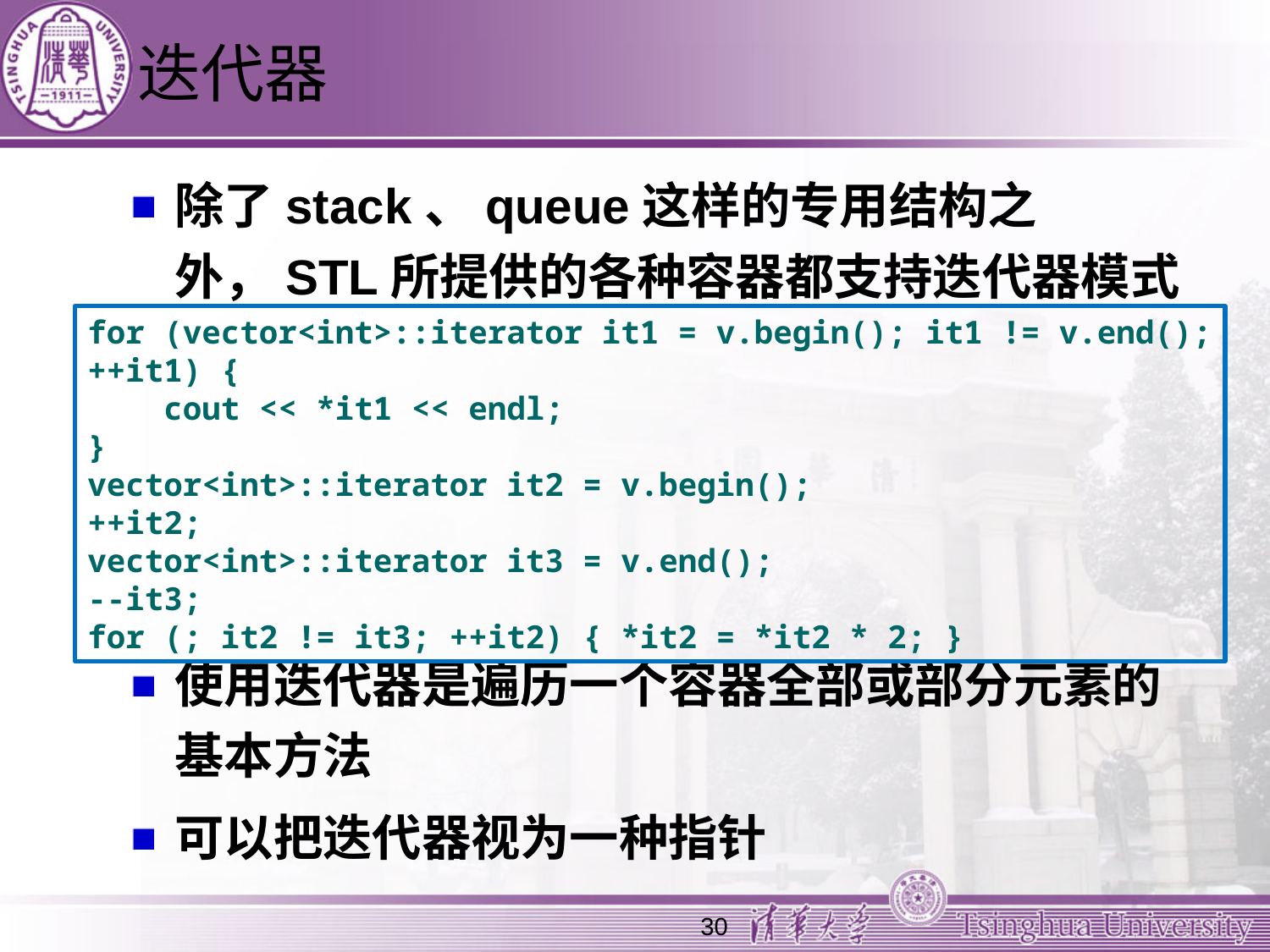

# 迭代器
除了stack、queue这样的专用结构之外，STL所提供的各种容器都支持迭代器模式

使用迭代器是遍历一个容器全部或部分元素的基本方法
可以把迭代器视为一种指针

for (vector<int>::iterator it1 = v.begin(); it1 != v.end(); ++it1) {
    cout << *it1 << endl;
}
vector<int>::iterator it2 = v.begin();
++it2;
vector<int>::iterator it3 = v.end();
--it3;
for (; it2 != it3; ++it2) { *it2 = *it2 * 2; }
30